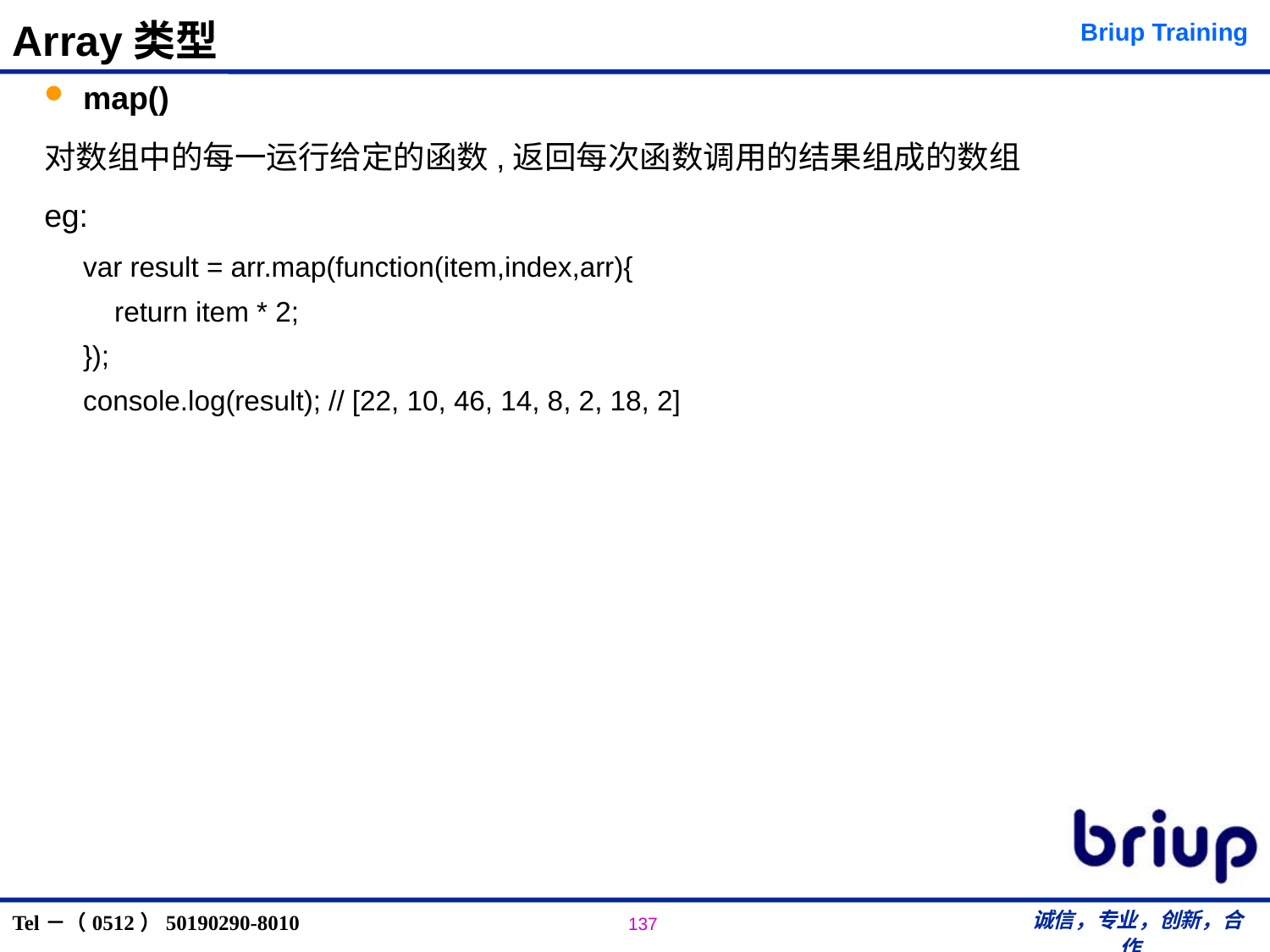

# Array类型
map()
对数组中的每一运行给定的函数,返回每次函数调用的结果组成的数组
eg:
	var result = arr.map(function(item,index,arr){
	    return item * 2;
	});
	console.log(result); // [22, 10, 46, 14, 8, 2, 18, 2]